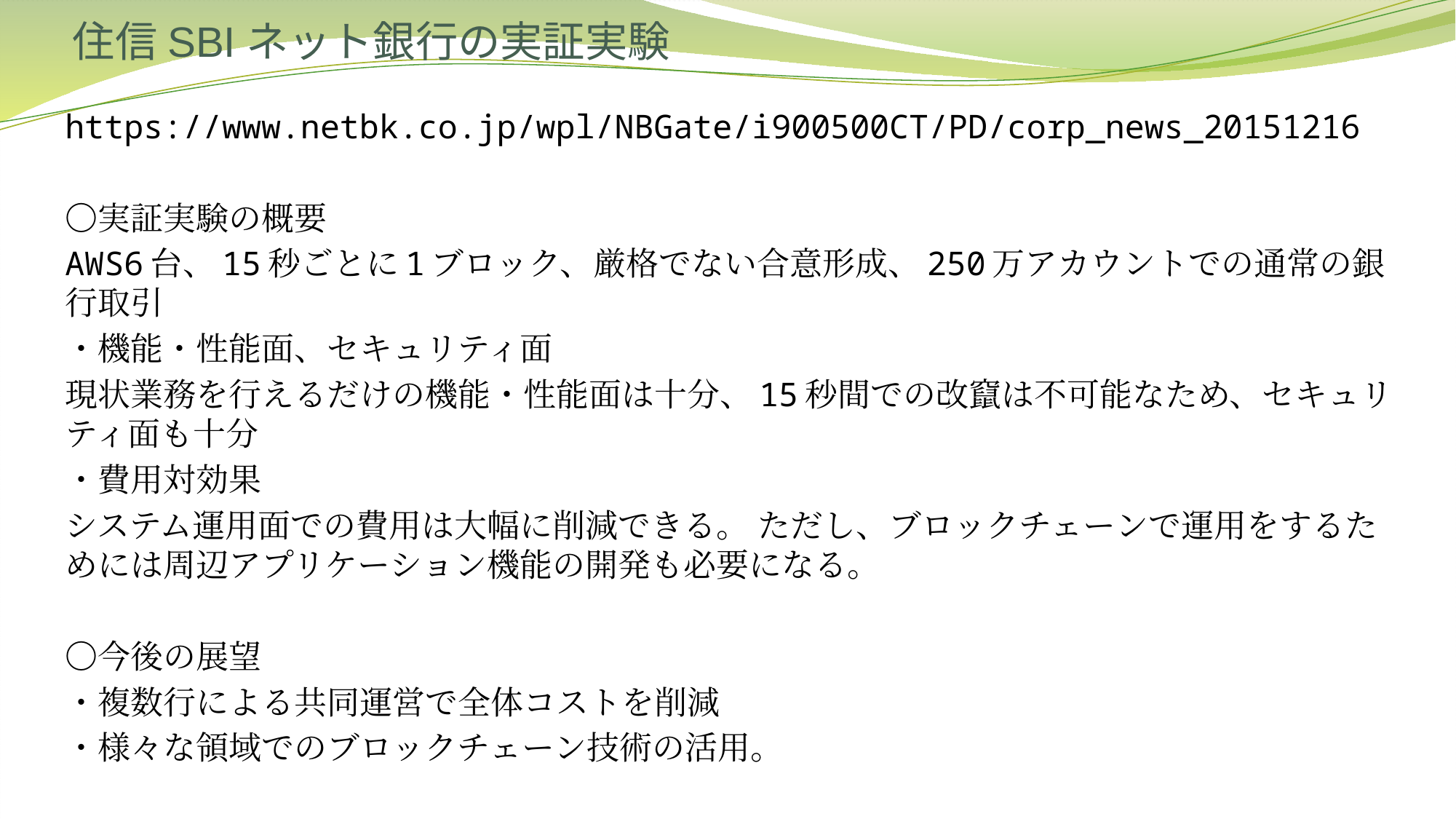

# 住信SBIネット銀行の実証実験
https://www.netbk.co.jp/wpl/NBGate/i900500CT/PD/corp_news_20151216

〇実証実験の概要
AWS6台、15秒ごとに1ブロック、厳格でない合意形成、250万アカウントでの通常の銀行取引
・機能・性能面、セキュリティ面
現状業務を行えるだけの機能・性能面は十分、15秒間での改竄は不可能なため、セキュリティ面も十分
・費用対効果
システム運用面での費用は大幅に削減できる。 ただし、ブロックチェーンで運用をするためには周辺アプリケーション機能の開発も必要になる。

〇今後の展望
・複数行による共同運営で全体コストを削減
・様々な領域でのブロックチェーン技術の活用。